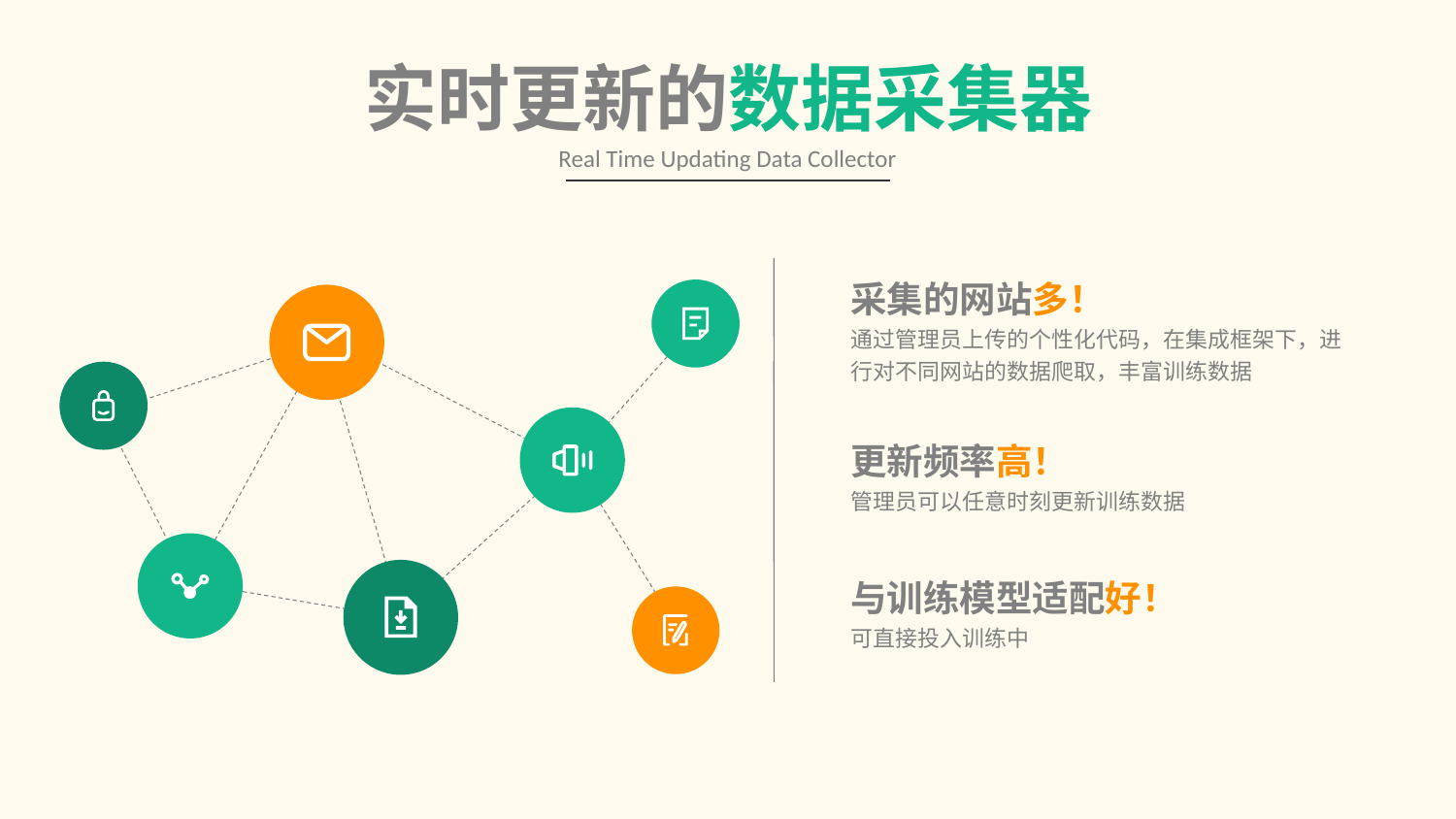

实时更新的数据采集器
Real Time Updating Data Collector

采集的网站多！
通过管理员上传的个性化代码，在集成框架下，进行对不同网站的数据爬取，丰富训练数据

更新频率高！
管理员可以任意时刻更新训练数据

与训练模型适配好！
可直接投入训练中